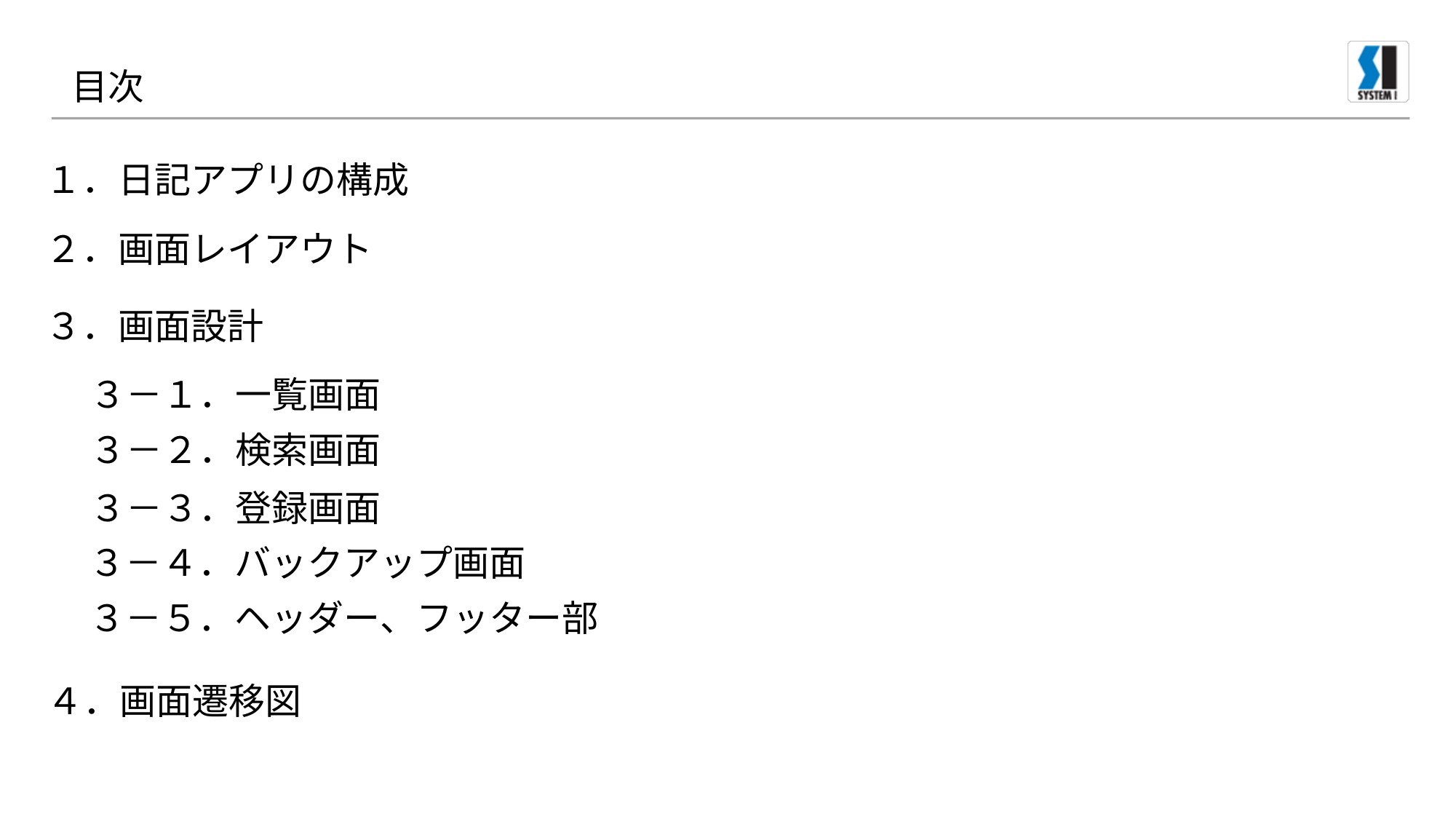

# 目次
１．日記アプリの構成
２．画面レイアウト
３．画面設計
３－１．一覧画面
３－２．検索画面
３－３．登録画面
３－４．バックアップ画面
３－５．ヘッダー、フッター部
４．画面遷移図